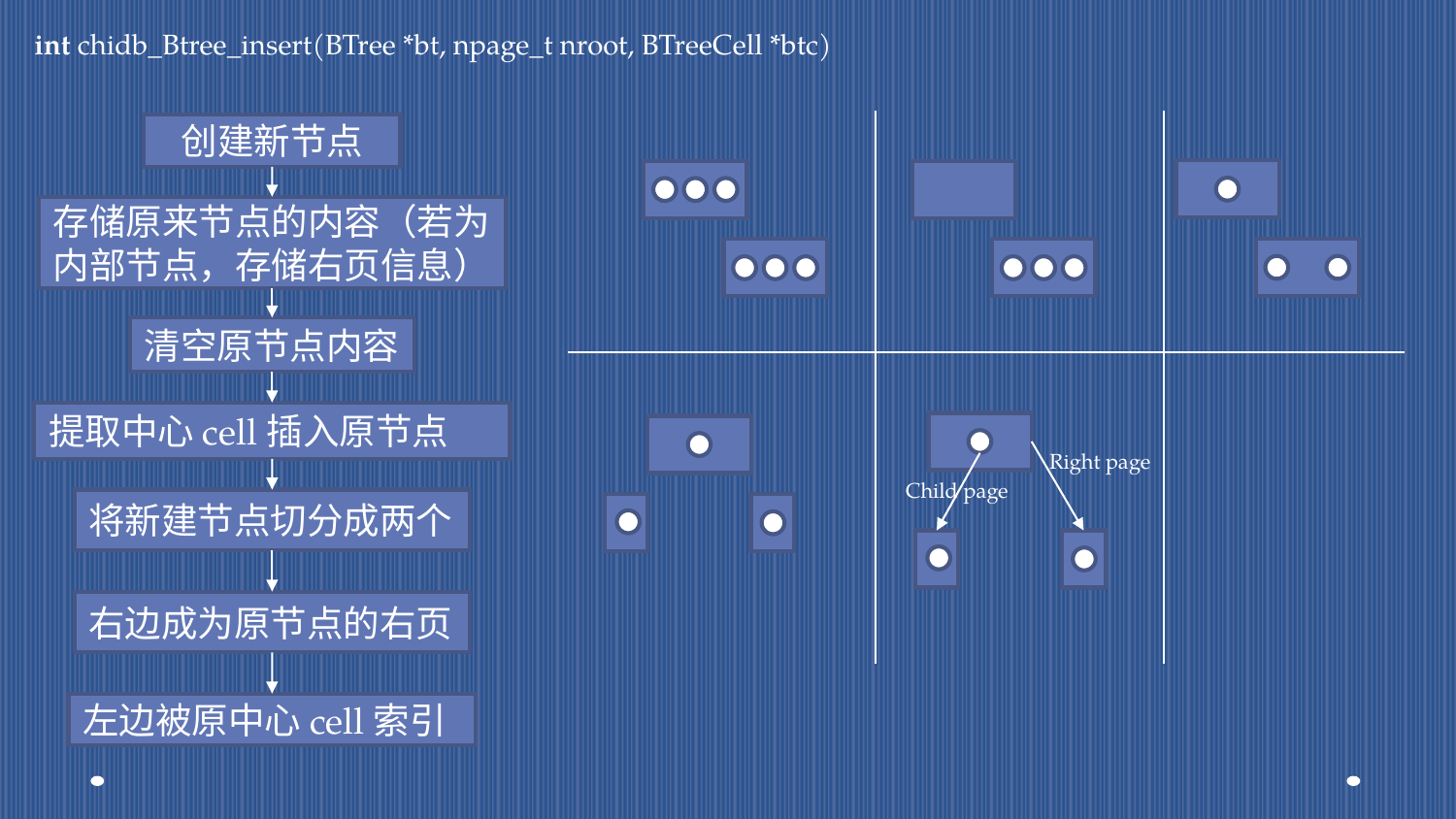

int chidb_Btree_insert(BTree *bt, npage_t nroot, BTreeCell *btc)
创建新节点

存储原来节点的内容（若为内部节点，存储右页信息）

清空原节点内容
提取中心cell插入原节点

Right page
Child page
将新建节点切分成两个

右边成为原节点的右页
左边被原中心cell索引